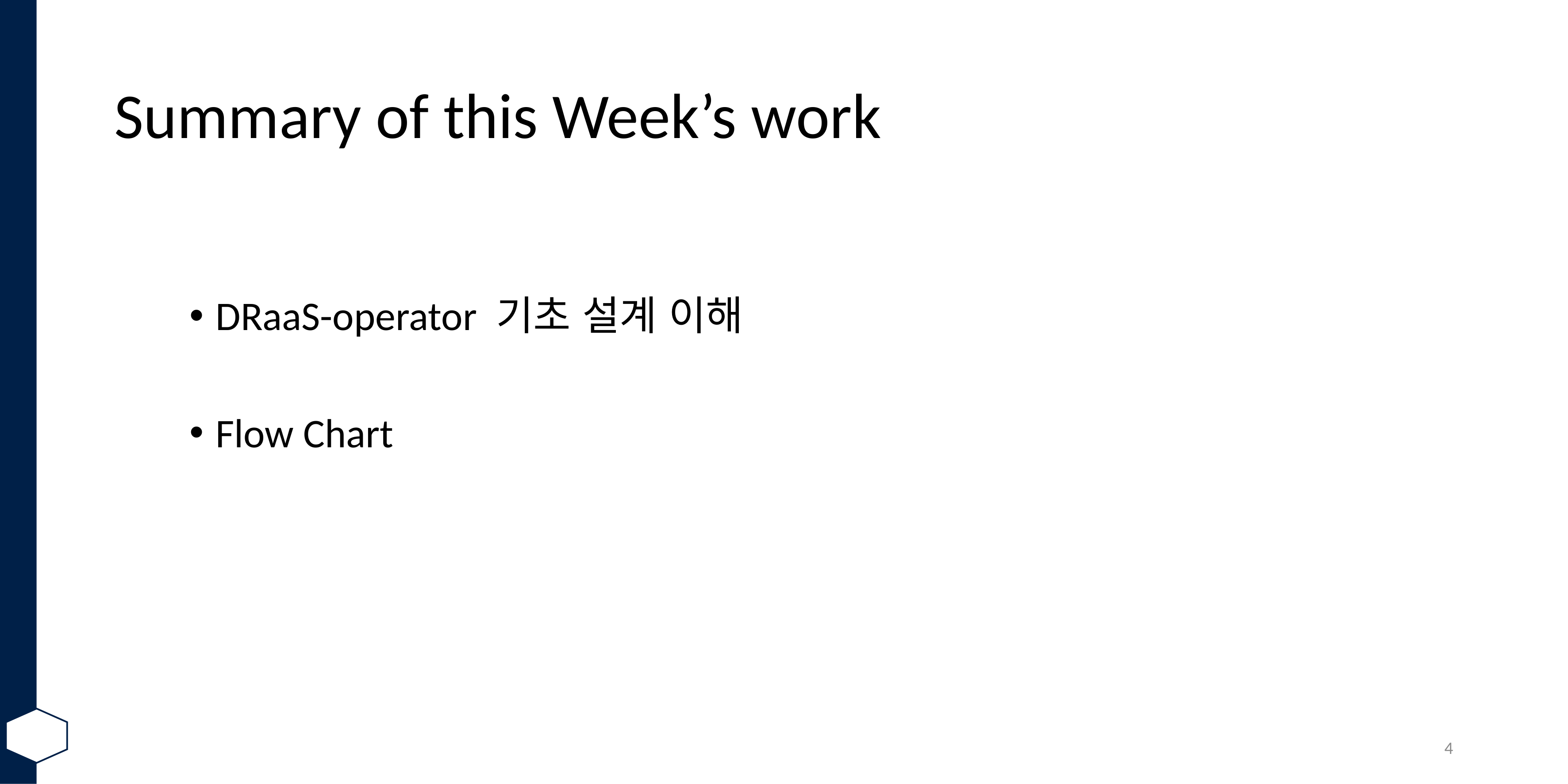

# Summary of this Week’s work

DRaaS-operator 기초 설계 이해

Flow Chart
4